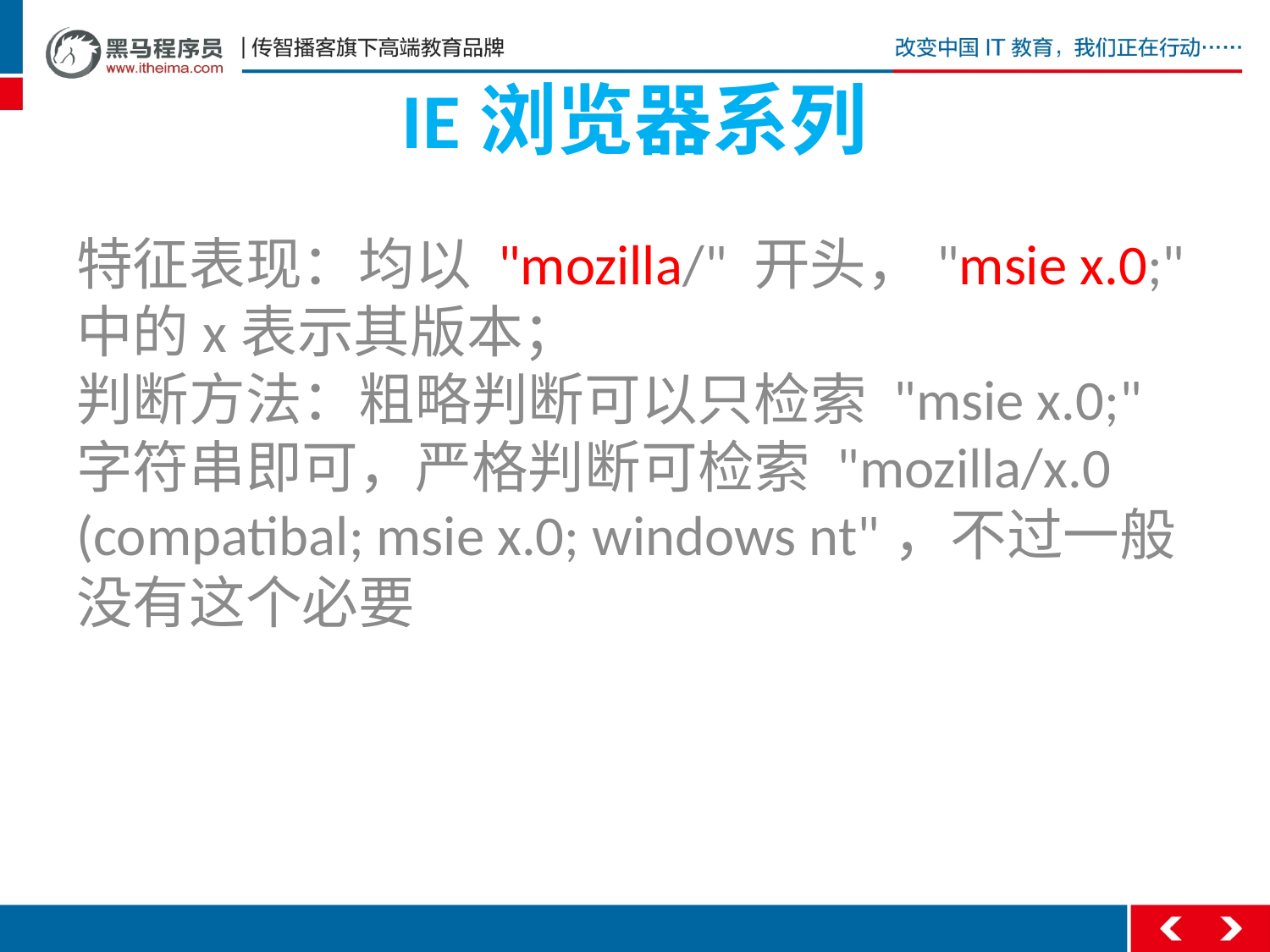

# IE浏览器系列
特征表现：均以 "mozilla/" 开头，"msie x.0;" 中的x表示其版本；
判断方法：粗略判断可以只检索 "msie x.0;" 字符串即可，严格判断可检索 "mozilla/x.0 (compatibal; msie x.0; windows nt"，不过一般没有这个必要